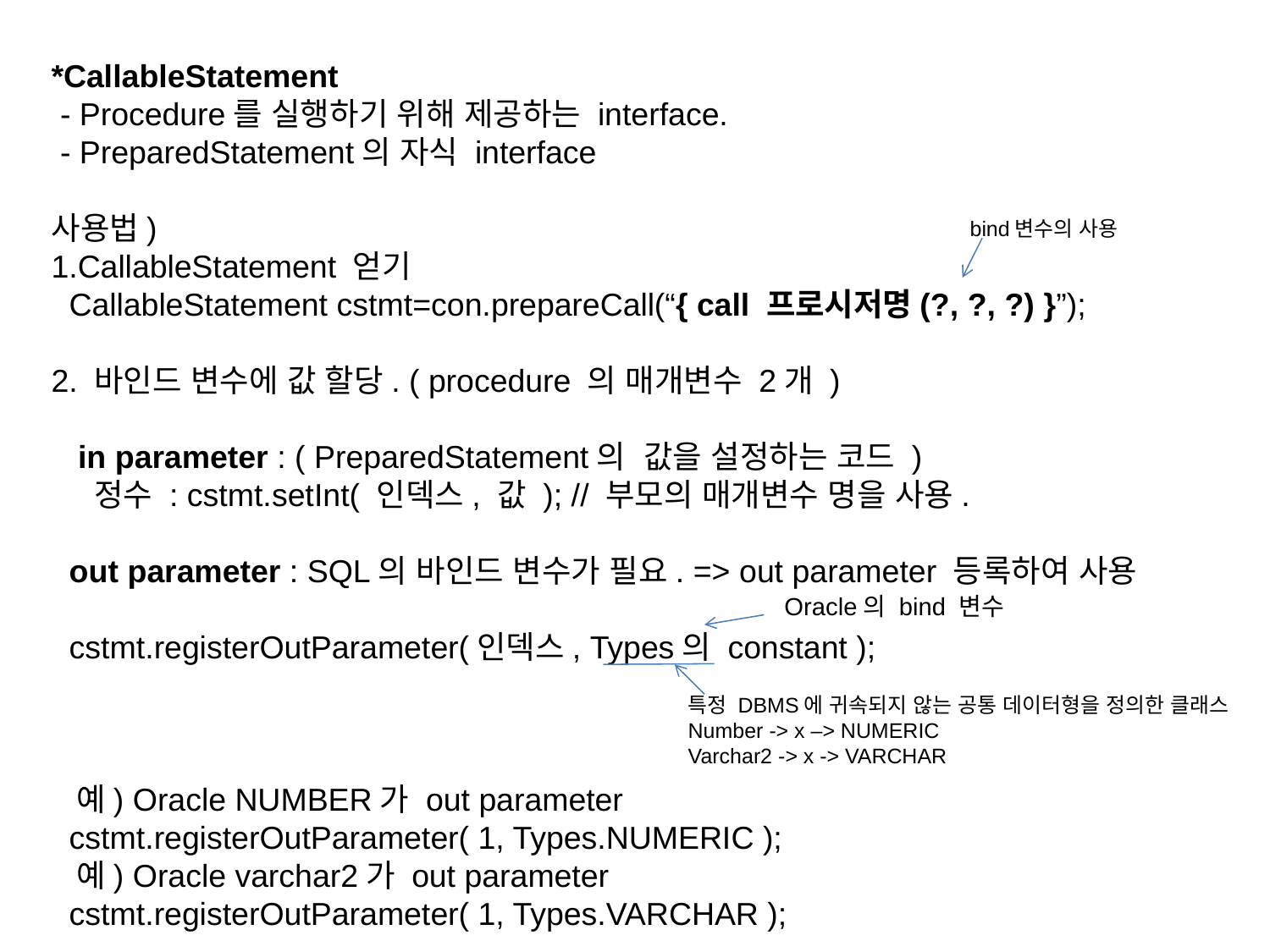

*CallableStatement
 - Procedure를 실행하기 위해 제공하는 interface.
 - PreparedStatement의 자식 interface

사용법)
1.CallableStatement 얻기
  CallableStatement cstmt=con.prepareCall(“{ call 프로시저명(?, ?, ?) }”);

2. 바인드 변수에 값 할당. ( procedure 의 매개변수 2개 )

   in parameter : ( PreparedStatement의  값을 설정하는 코드 )
    정수 : cstmt.setInt( 인덱스, 값 ); // 부모의 매개변수 명을 사용.

  out parameter : SQL의 바인드 변수가 필요. => out parameter 등록하여 사용

  cstmt.registerOutParameter(인덱스, Types의 constant );

  예) Oracle NUMBER가 out parameter
  cstmt.registerOutParameter( 1, Types.NUMERIC );
  예) Oracle varchar2가 out parameter
  cstmt.registerOutParameter( 1, Types.VARCHAR );

bind변수의 사용
Oracle의 bind 변수
특정 DBMS에 귀속되지 않는 공통 데이터형을 정의한 클래스
Number -> x –> NUMERIC
Varchar2 -> x -> VARCHAR